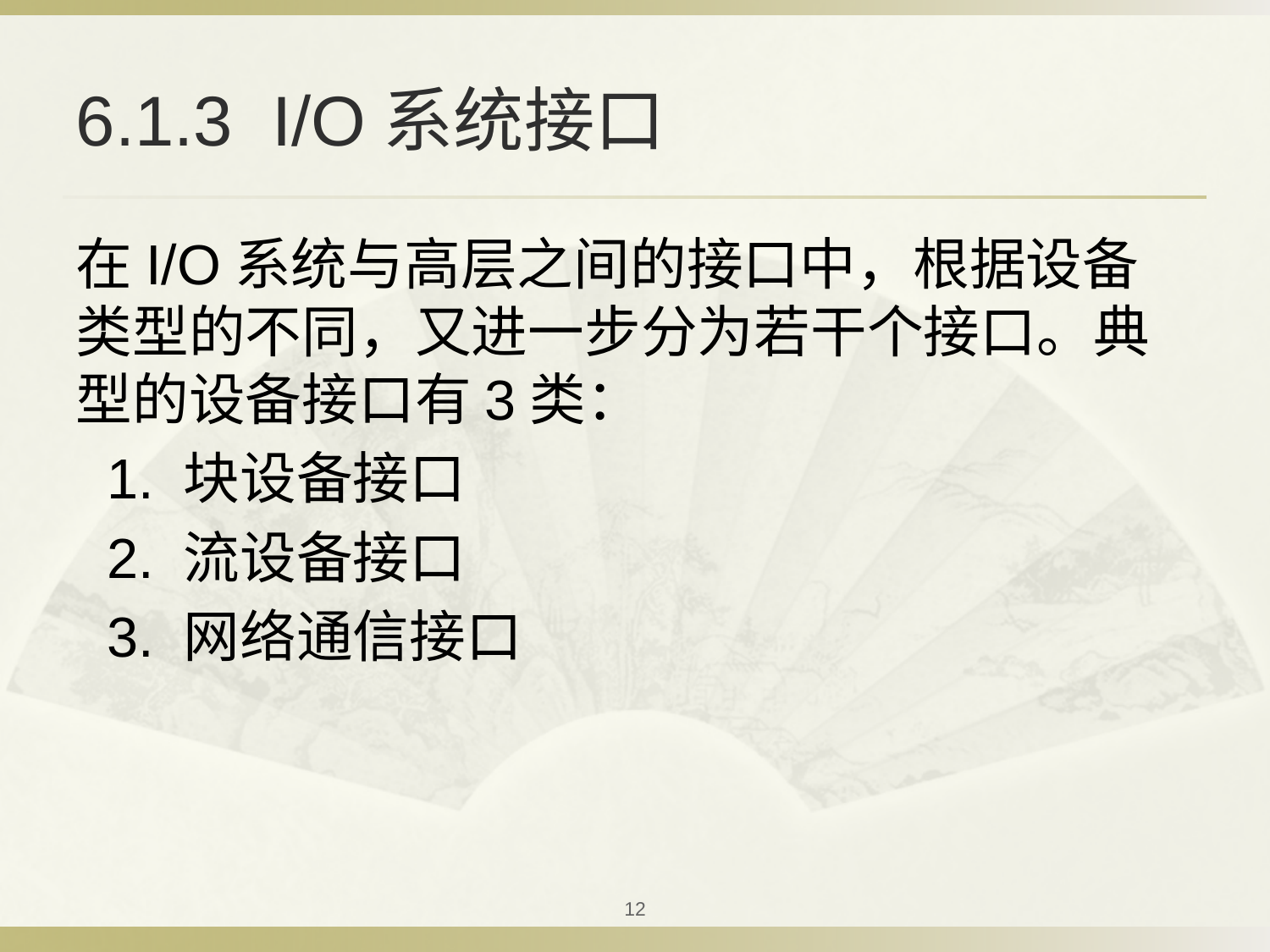

# 6.1.3  I/O系统接口
在I/O系统与高层之间的接口中，根据设备类型的不同，又进一步分为若干个接口。典型的设备接口有3类：
  1. 块设备接口
  2. 流设备接口
  3. 网络通信接口
12